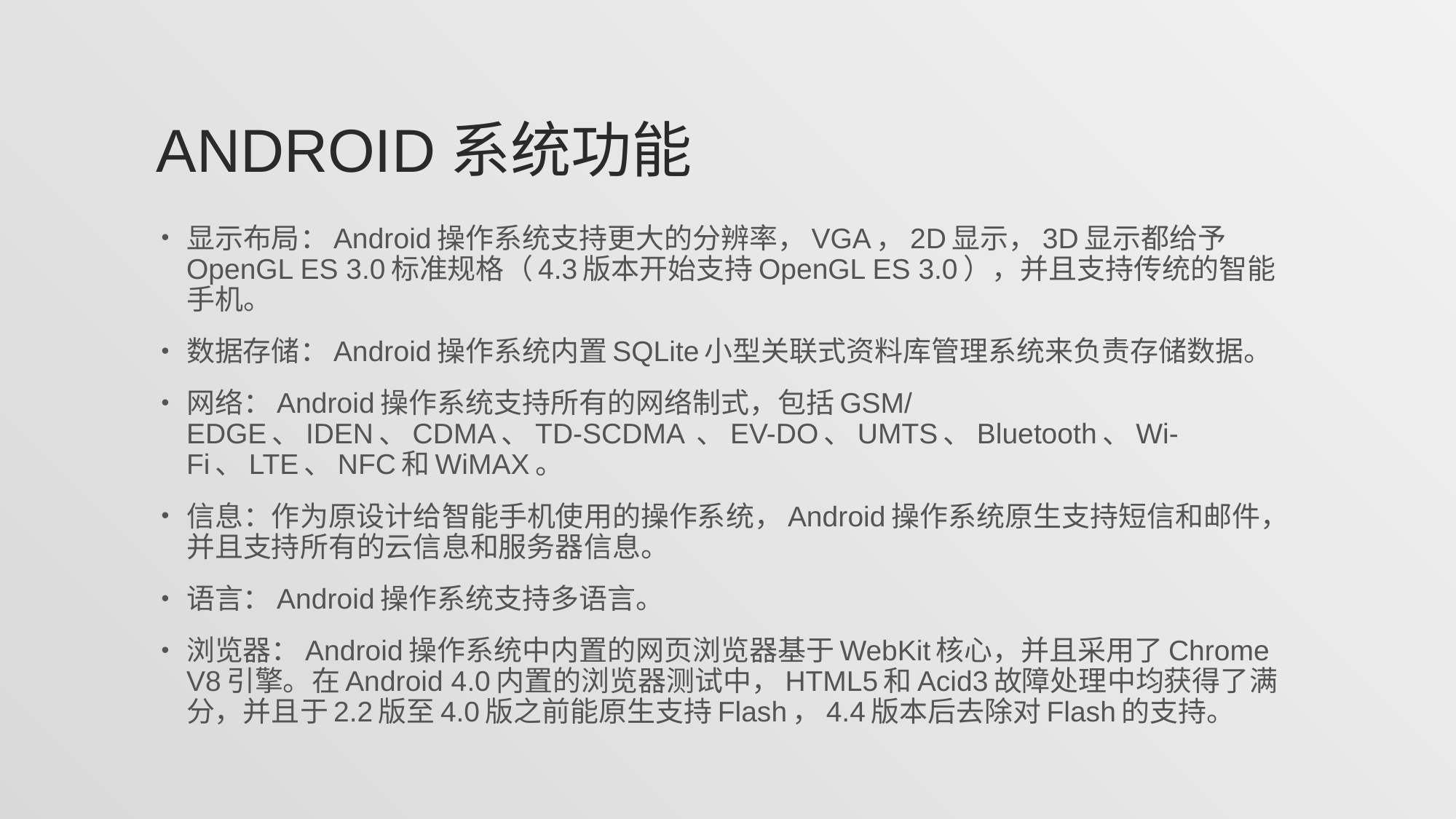

# Android系统功能
显示布局：Android操作系统支持更大的分辨率，VGA，2D显示，3D显示都给予OpenGL ES 3.0标准规格（4.3版本开始支持OpenGL ES 3.0），并且支持传统的智能手机。
数据存储：Android操作系统内置SQLite小型关联式资料库管理系统来负责存储数据。
网络：Android操作系统支持所有的网络制式，包括GSM/EDGE、IDEN、CDMA、TD-SCDMA 、EV-DO、UMTS、Bluetooth、Wi-Fi、LTE、NFC和WiMAX。
信息：作为原设计给智能手机使用的操作系统，Android操作系统原生支持短信和邮件，并且支持所有的云信息和服务器信息。
语言：Android操作系统支持多语言。
浏览器：Android操作系统中内置的网页浏览器基于WebKit核心，并且采用了Chrome V8引擎。在Android 4.0内置的浏览器测试中，HTML5和Acid3故障处理中均获得了满分，并且于2.2版至4.0版之前能原生支持Flash，4.4版本后去除对Flash的支持。